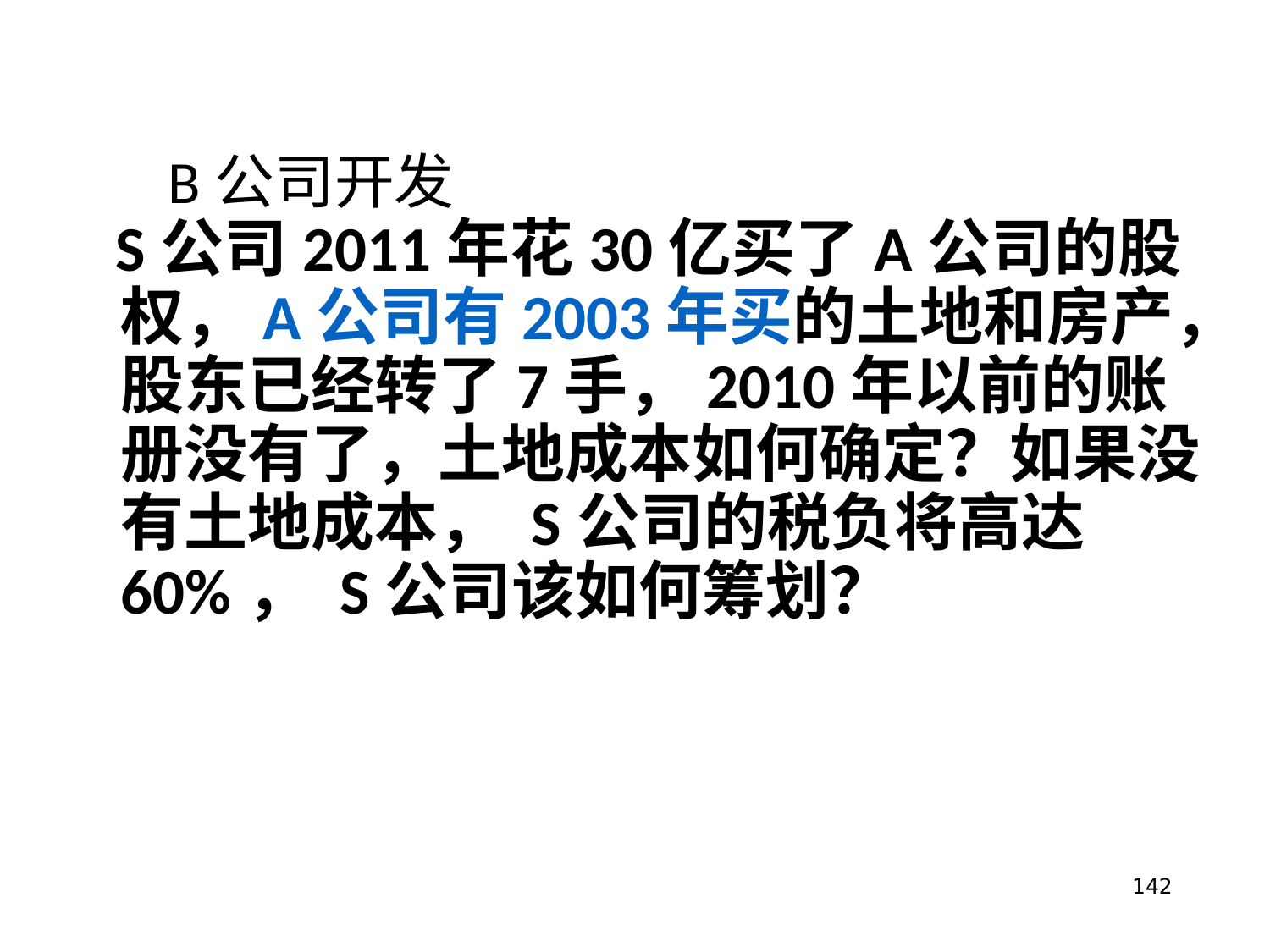

# B公司开发
      S公司2011年花30亿买了A公司的股权，A公司有2003年买的土地和房产，股东已经转了7手，2010年以前的账册没有了，土地成本如何确定？如果没有土地成本， S公司的税负将高达60%， S公司该如何筹划？
142